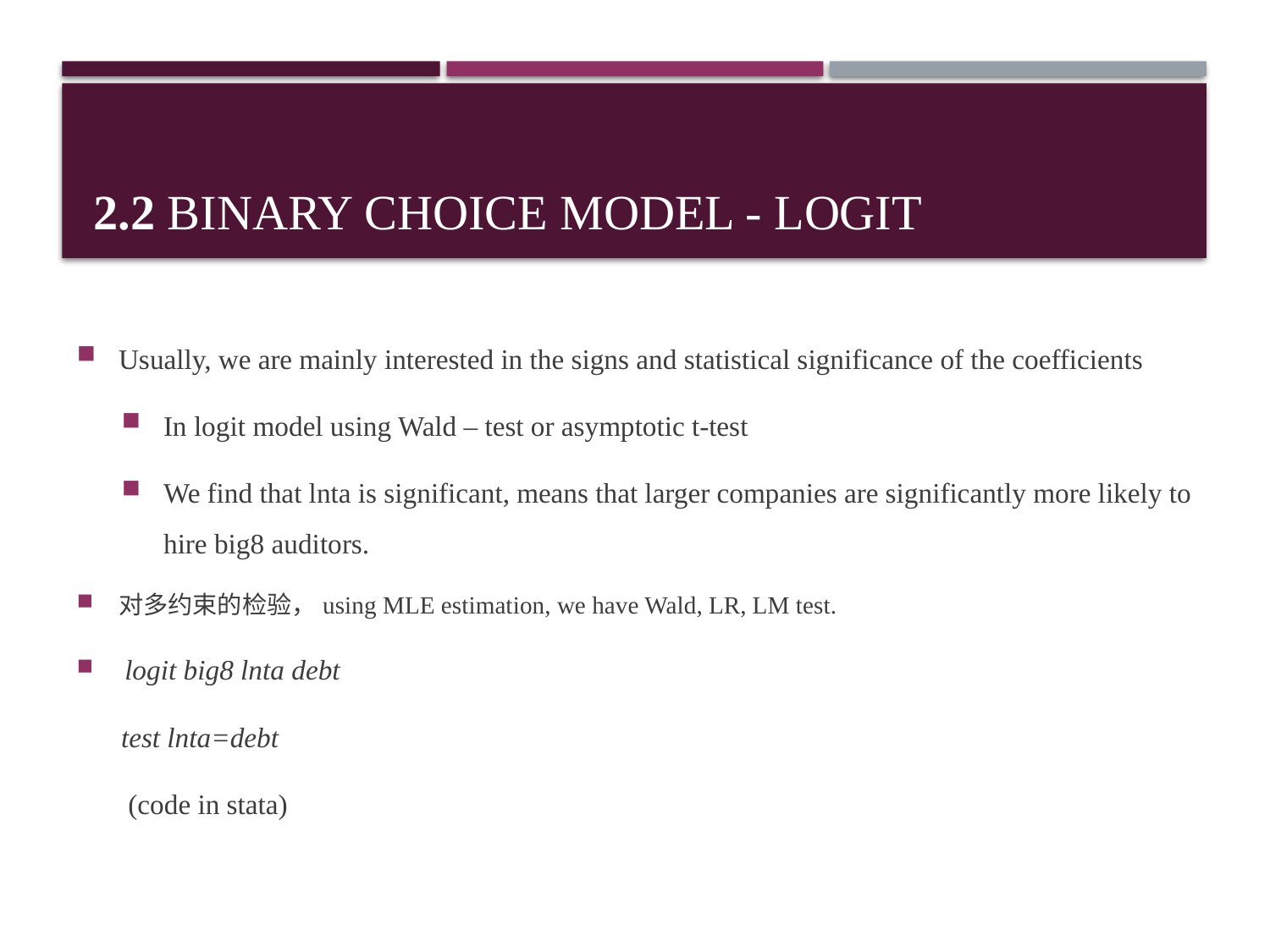

# 2.2 Binary Choice Model - Logit
Usually, we are mainly interested in the signs and statistical significance of the coefficients
In logit model using Wald – test or asymptotic t-test
We find that lnta is significant, means that larger companies are significantly more likely to hire big8 auditors.
对多约束的检验，using MLE estimation, we have Wald, LR, LM test.
 logit big8 lnta debt
test lnta=debt
 (code in stata)